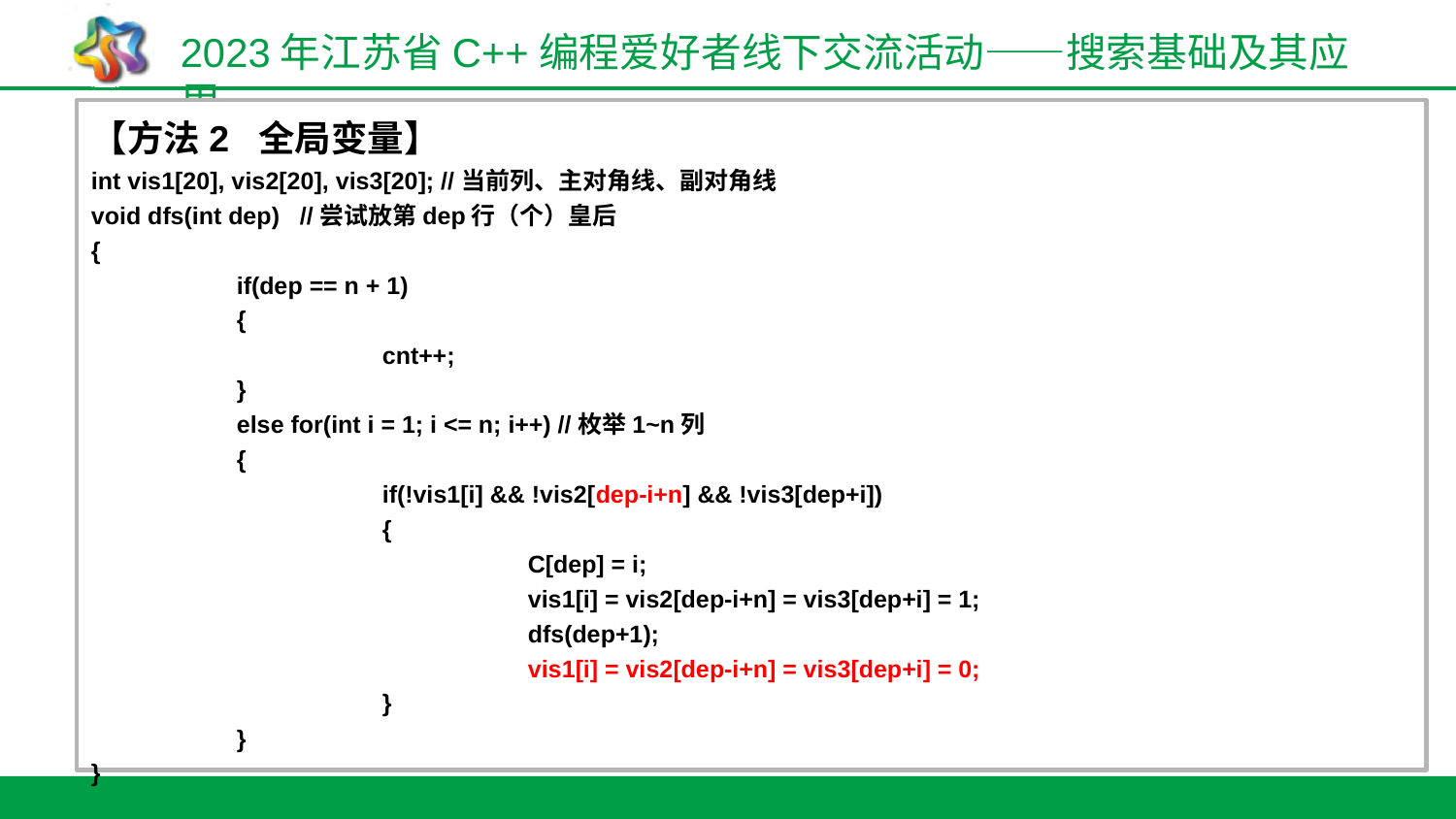

【方法2  全局变量】
int vis1[20], vis2[20], vis3[20]; //当前列、主对角线、副对角线
void dfs(int dep)   //尝试放第dep行（个）皇后
{
	if(dep == n + 1)
	{
		cnt++;
	}
	else for(int i = 1; i <= n; i++) //枚举1~n列
	{
		if(!vis1[i] && !vis2[dep-i+n] && !vis3[dep+i])
		{
			C[dep] = i;
			vis1[i] = vis2[dep-i+n] = vis3[dep+i] = 1;
			dfs(dep+1);
			vis1[i] = vis2[dep-i+n] = vis3[dep+i] = 0;
		}
	}
}